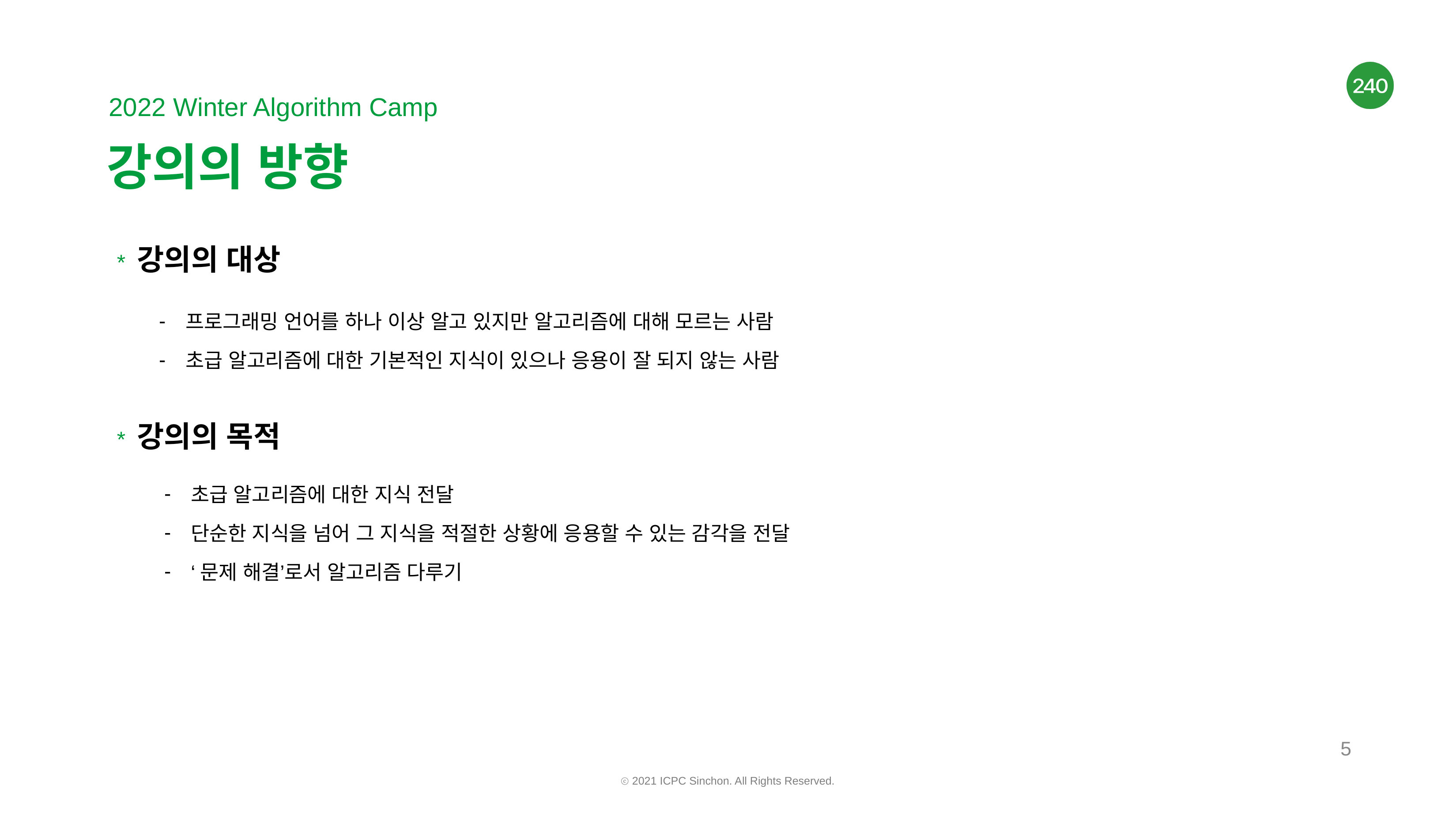

강의의 방향
* 강의의 대상
프로그래밍 언어를 하나 이상 알고 있지만 알고리즘에 대해 모르는 사람
초급 알고리즘에 대한 기본적인 지식이 있으나 응용이 잘 되지 않는 사람
* 강의의 목적
초급 알고리즘에 대한 지식 전달
단순한 지식을 넘어 그 지식을 적절한 상황에 응용할 수 있는 감각을 전달
‘문제 해결’로서 알고리즘 다루기
5
ⓒ 2021 ICPC Sinchon. All Rights Reserved.